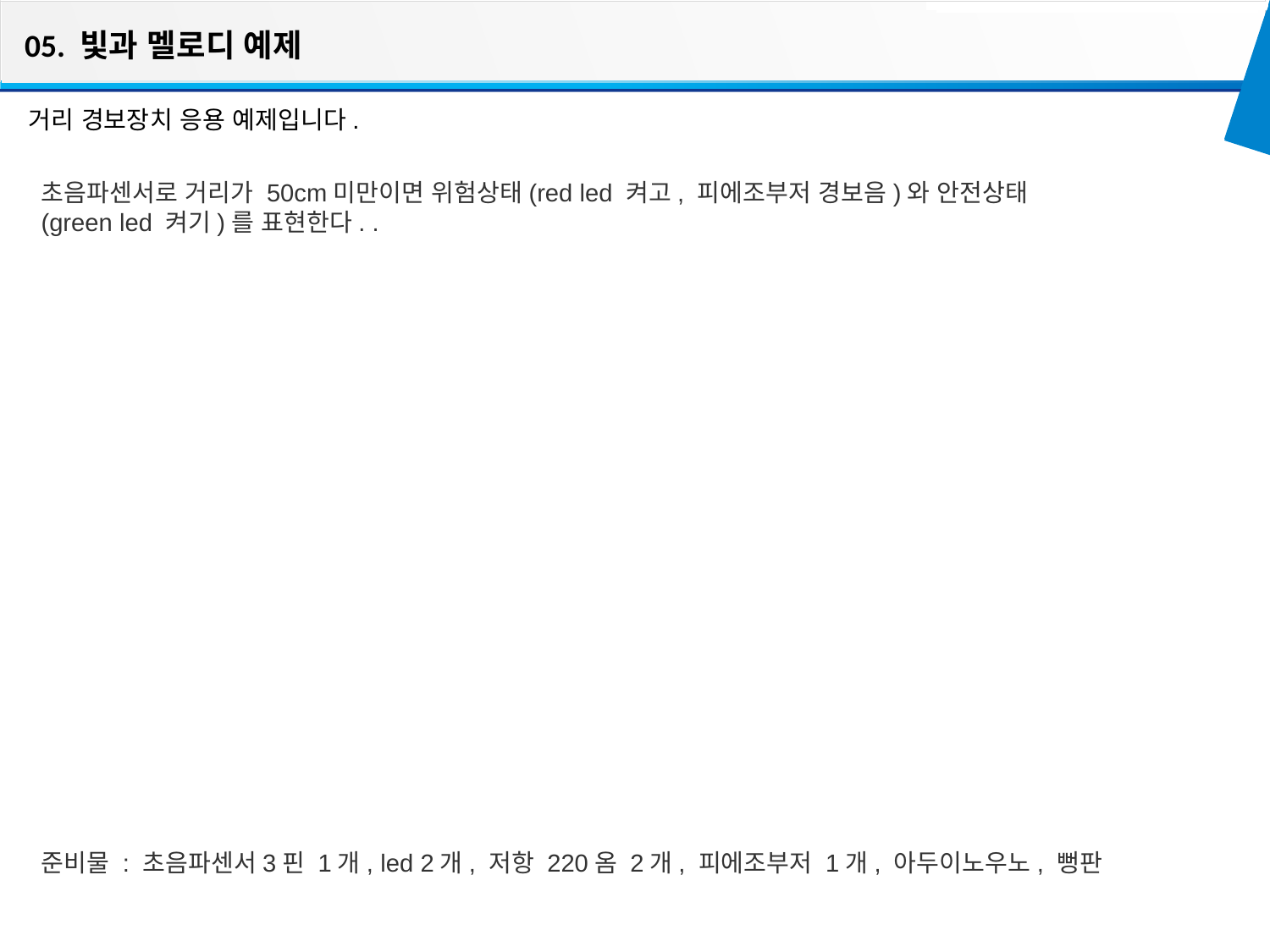

05. 빛과 멜로디 예제

거리 경보장치 응용 예제입니다.
초음파센서로 거리가 50cm미만이면 위험상태(red led 켜고, 피에조부저 경보음)와 안전상태(green led 켜기)를 표현한다. .
준비물 : 초음파센서3핀 1개, led 2개, 저항 220옴 2개, 피에조부저 1개, 아두이노우노, 뻥판